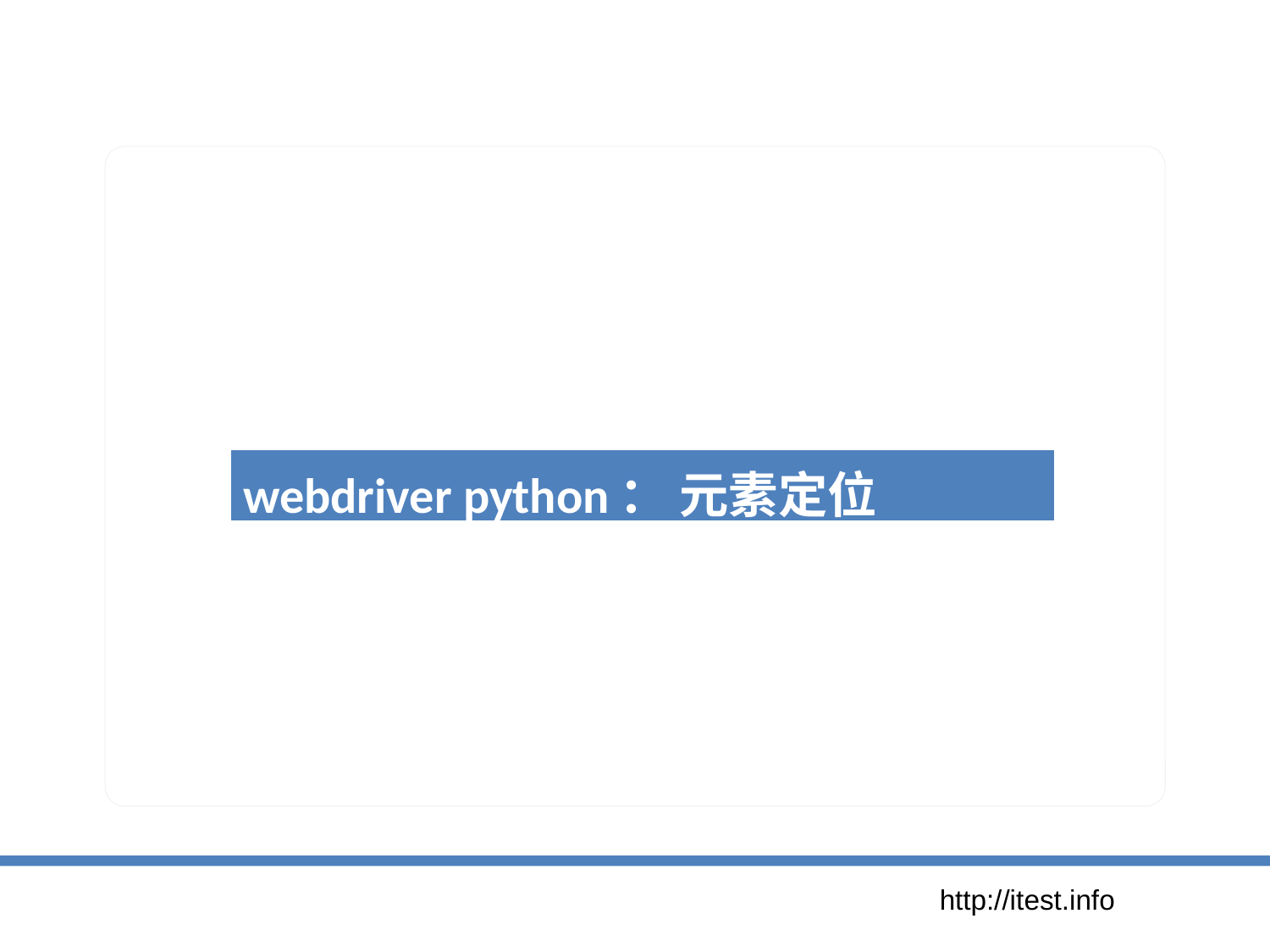

| webdriver python： 元素定位 |
| --- |

http://itest.info